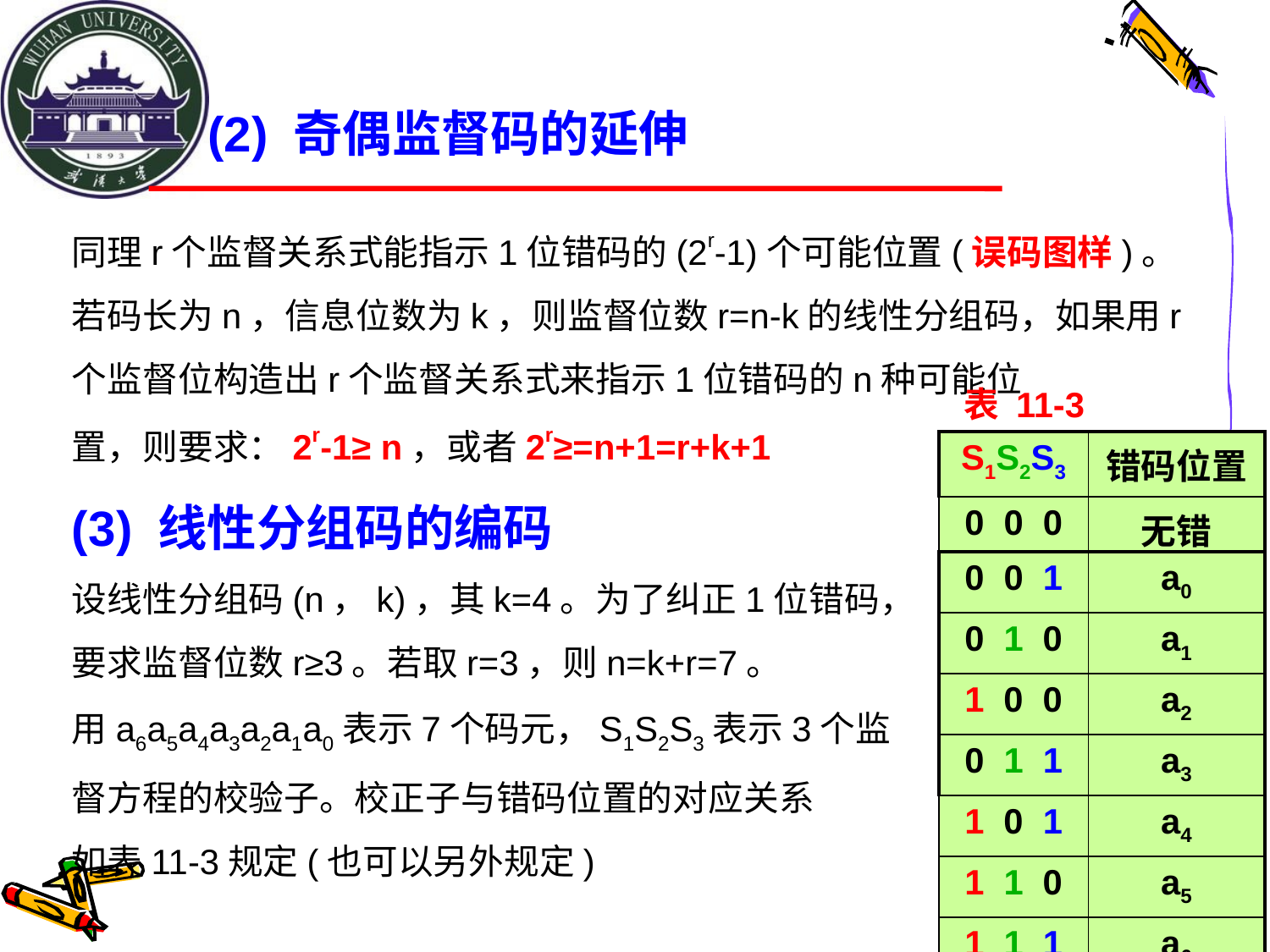

(2) 奇偶监督码的延伸
同理r个监督关系式能指示1位错码的(2r-1)个可能位置(误码图样)。若码长为n，信息位数为k，则监督位数r=n-k的线性分组码，如果用r个监督位构造出r个监督关系式来指示1位错码的n种可能位
置，则要求：2r-1≥ n，或者2r≥=n+1=r+k+1
(3) 线性分组码的编码
设线性分组码(n，k)，其k=4。为了纠正1位错码，
要求监督位数r≥3。若取r=3，则n=k+r=7。
用a6a5a4a3a2a1a0表示7个码元，S1S2S3表示3个监
督方程的校验子。校正子与错码位置的对应关系
如表11-3规定(也可以另外规定)
表 11-3
| S1S2S3 | 错码位置 |
| --- | --- |
| 0 0 0 | 无错 |
| 0 0 1 | a0 |
| 0 1 0 | a1 |
| 1 0 0 | a2 |
| 0 1 1 | a3 |
| 1 0 1 | a4 |
| 1 1 0 | a5 |
| 1 1 1 | a6 |